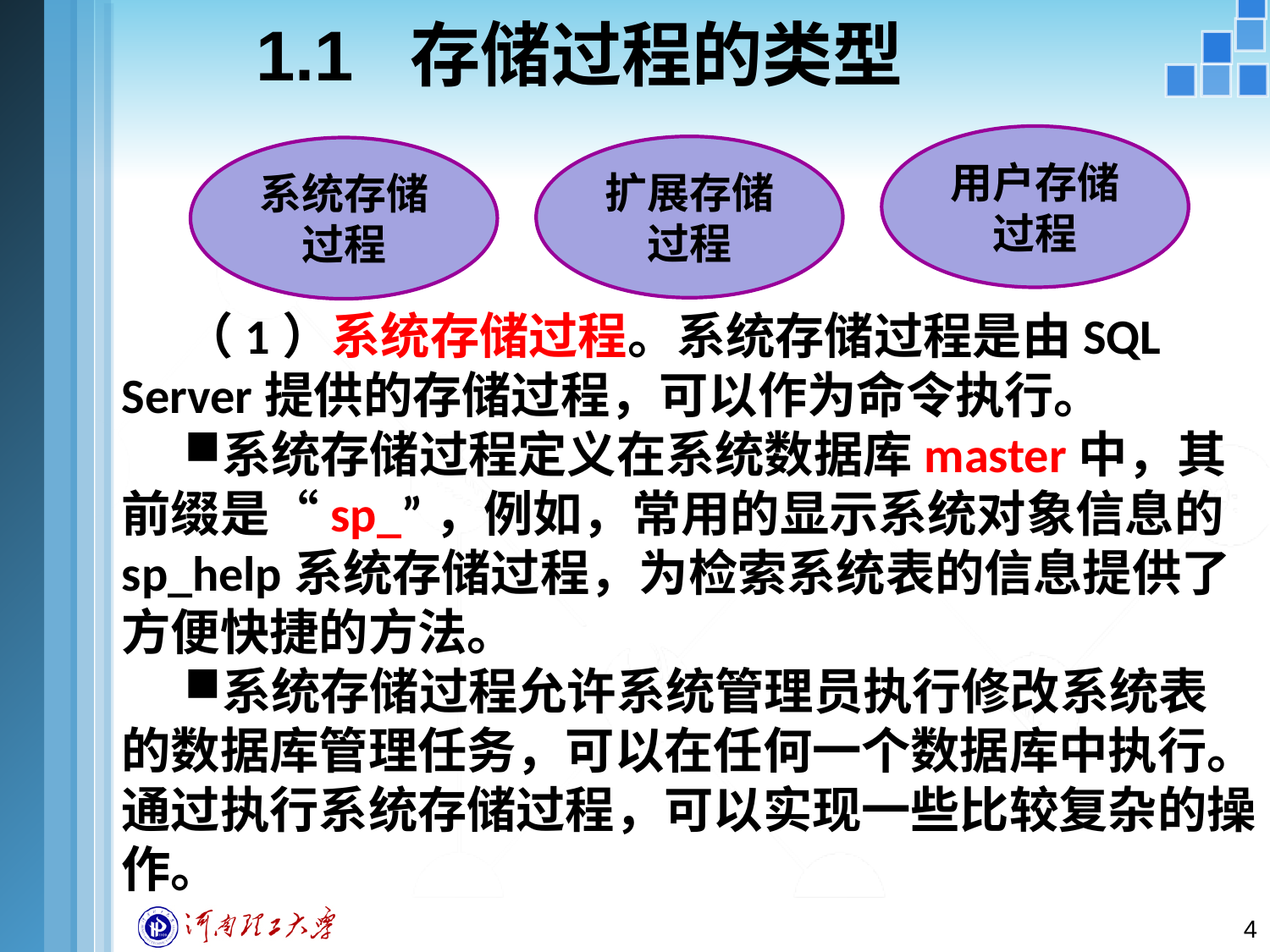

# 1.1  存储过程的类型
用户存储过程
扩展存储过程
系统存储过程
（1）系统存储过程。系统存储过程是由SQL Server提供的存储过程，可以作为命令执行。
系统存储过程定义在系统数据库master中，其前缀是“sp_”，例如，常用的显示系统对象信息的sp_help系统存储过程，为检索系统表的信息提供了方便快捷的方法。
系统存储过程允许系统管理员执行修改系统表的数据库管理任务，可以在任何一个数据库中执行。通过执行系统存储过程，可以实现一些比较复杂的操作。